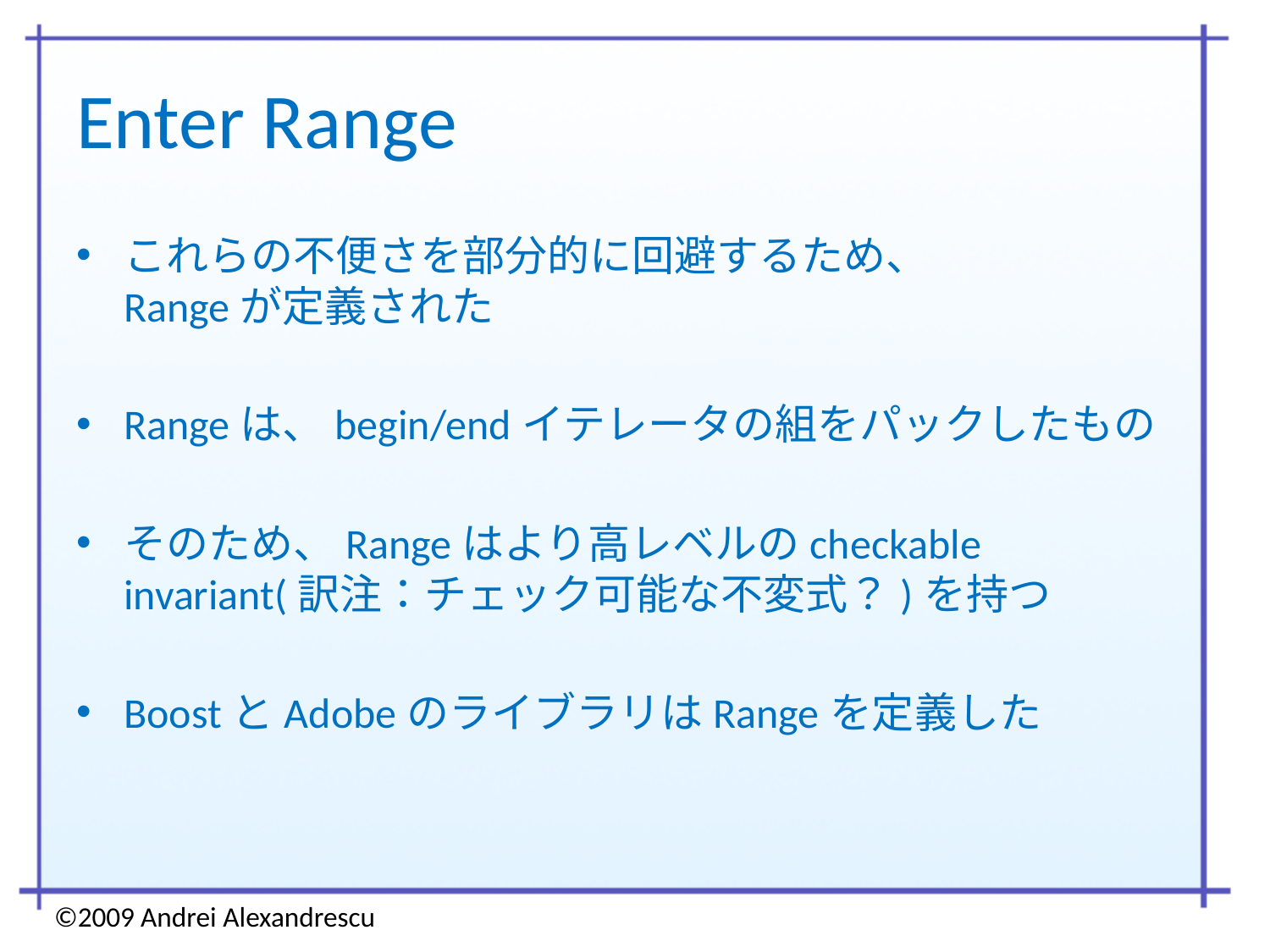

# Enter Range
これらの不便さを部分的に回避するため、
Rangeが定義された

Rangeは、begin/endイテレータの組をパックしたもの

そのため、Rangeはより高レベルのcheckable invariant(訳注：チェック可能な不変式？)を持つ

BoostとAdobeのライブラリはRangeを定義した
©2009 Andrei Alexandrescu